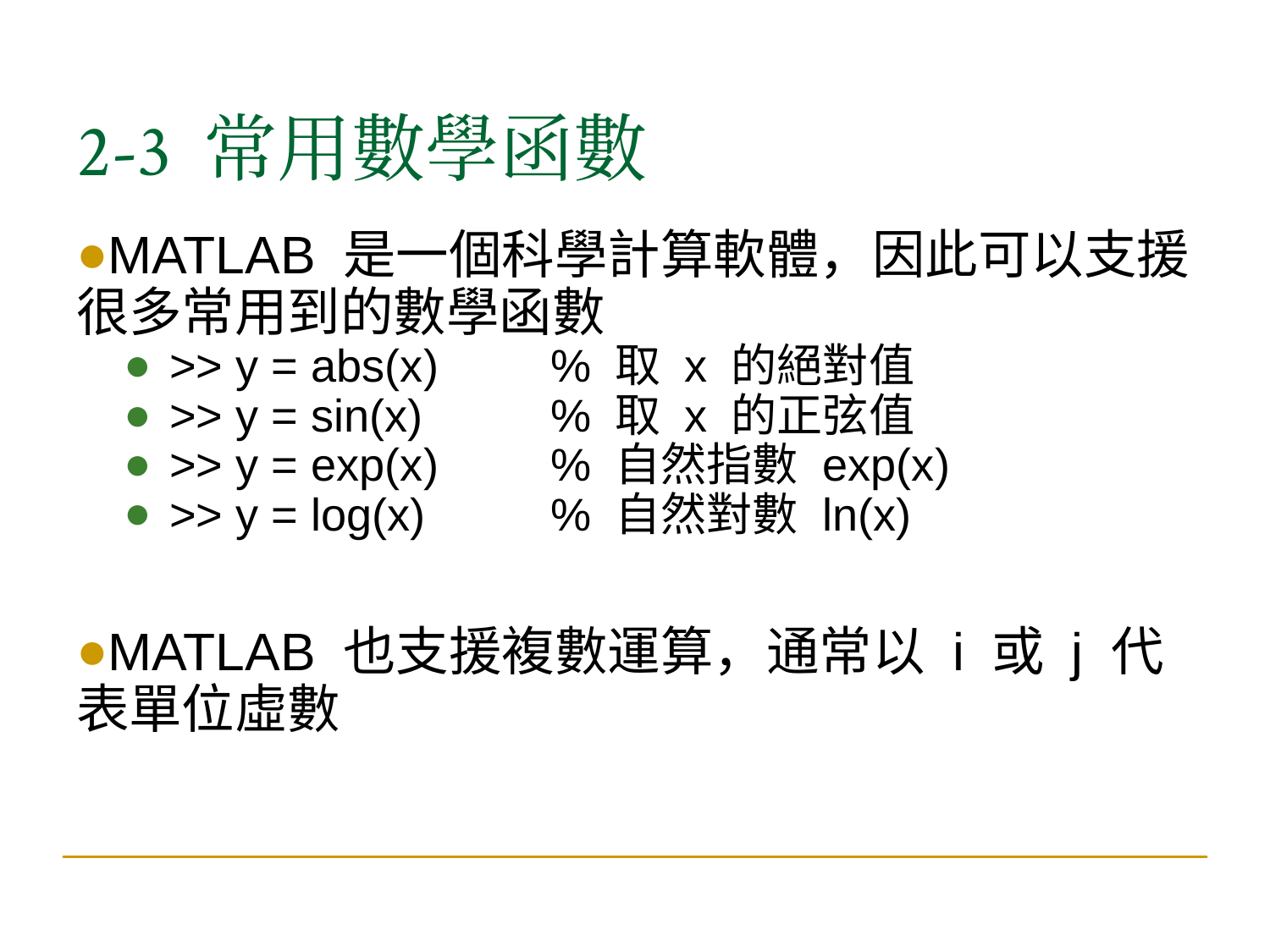

2-3	常用數學函數
MATLAB 是一個科學計算軟體，因此可以支援很多常用到的數學函數
>> y = abs(x)  	% 取 x 的絕對值
>> y = sin(x)   	% 取 x 的正弦值
>> y = exp(x)  	% 自然指數 exp(x)
>> y = log(x)  	% 自然對數 ln(x)

MATLAB 也支援複數運算，通常以 i 或 j 代表單位虛數